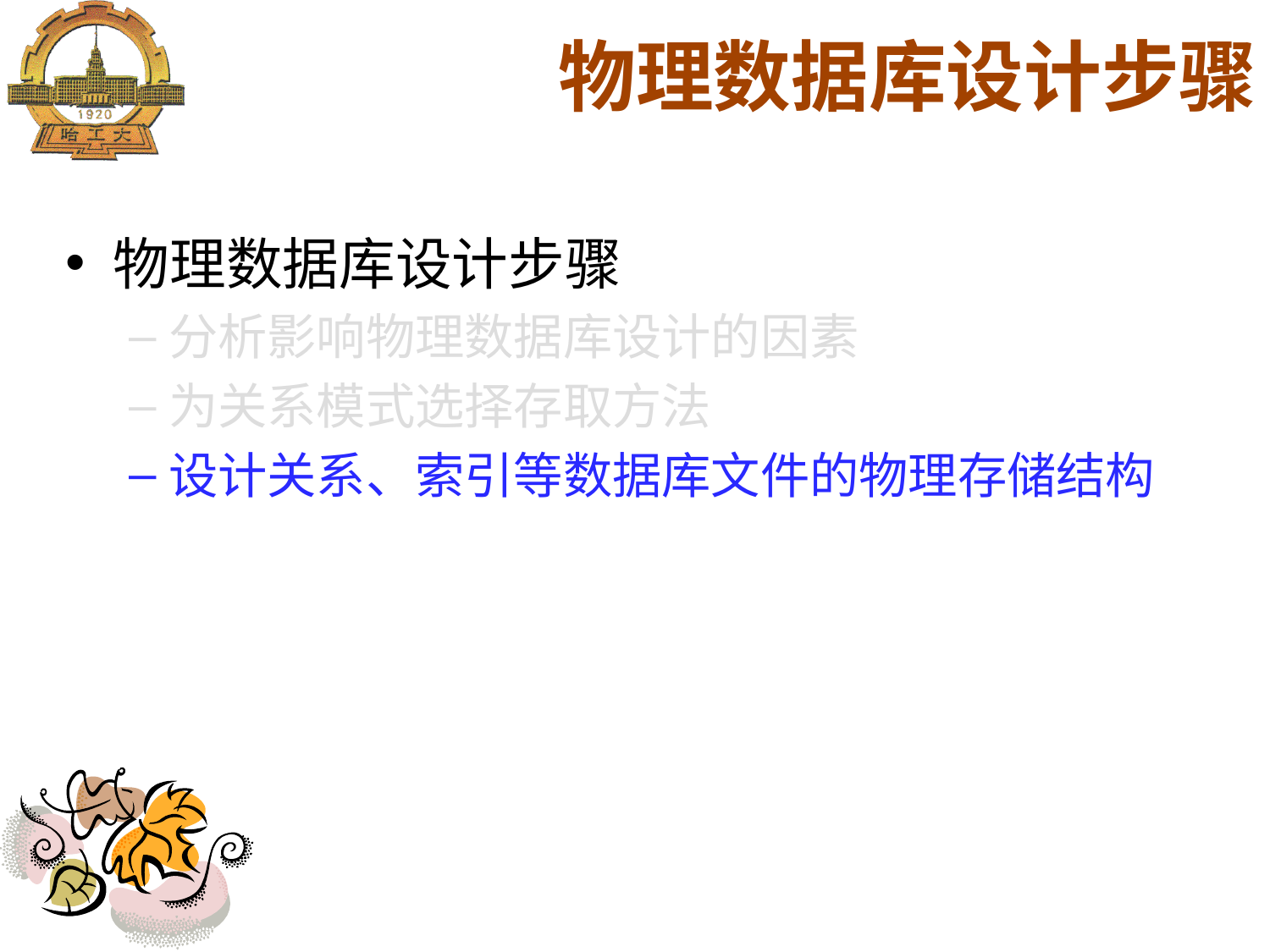

物理数据库设计步骤
物理数据库设计步骤
分析影响物理数据库设计的因素
为关系模式选择存取方法
设计关系、索引等数据库文件的物理存储结构